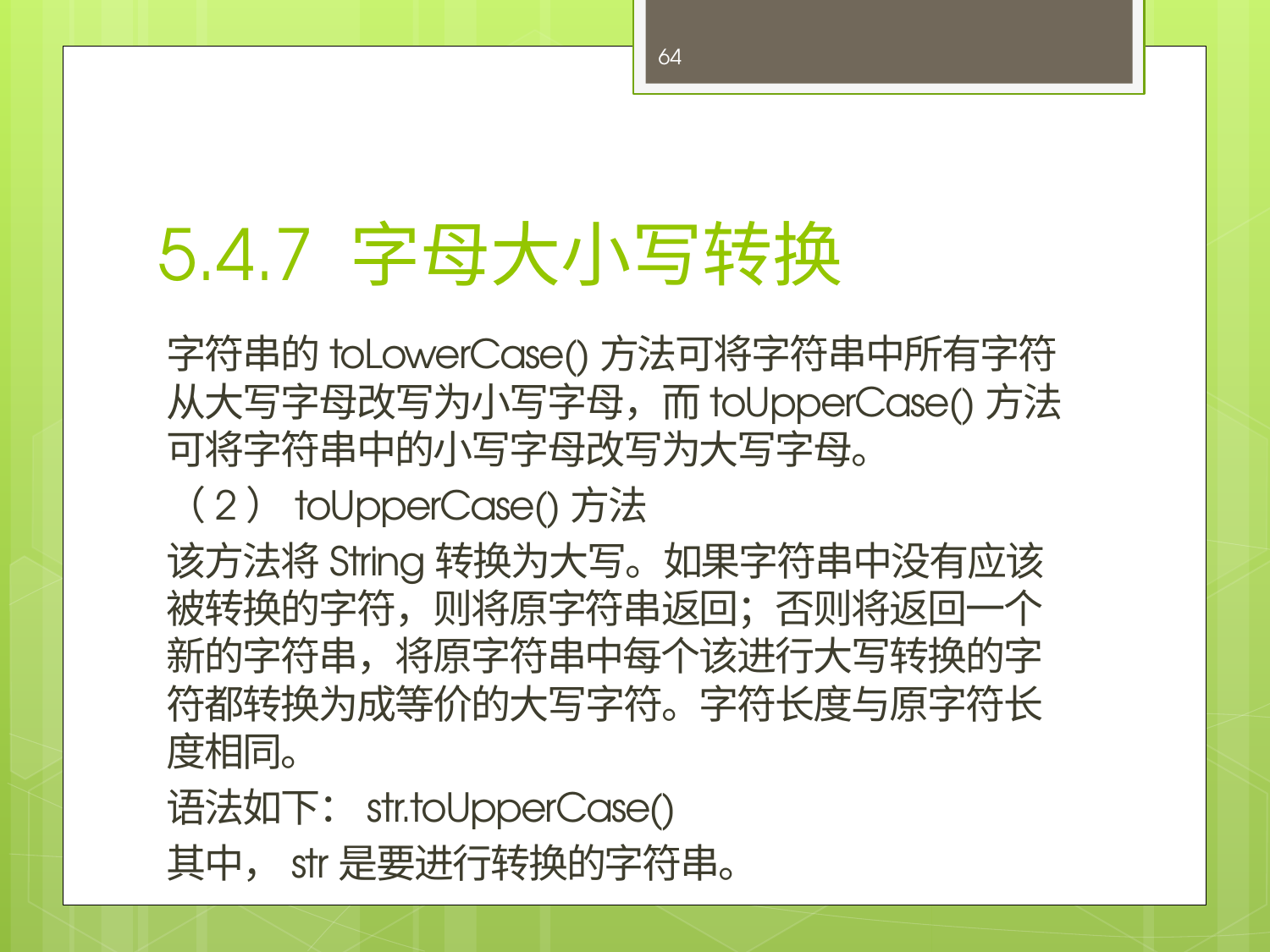

64
# 5.4.7 字母大小写转换
字符串的toLowerCase()方法可将字符串中所有字符从大写字母改写为小写字母，而toUpperCase()方法可将字符串中的小写字母改写为大写字母。
（2）toUpperCase()方法
该方法将String转换为大写。如果字符串中没有应该被转换的字符，则将原字符串返回；否则将返回一个新的字符串，将原字符串中每个该进行大写转换的字符都转换为成等价的大写字符。字符长度与原字符长度相同。
语法如下：str.toUpperCase()
其中，str是要进行转换的字符串。